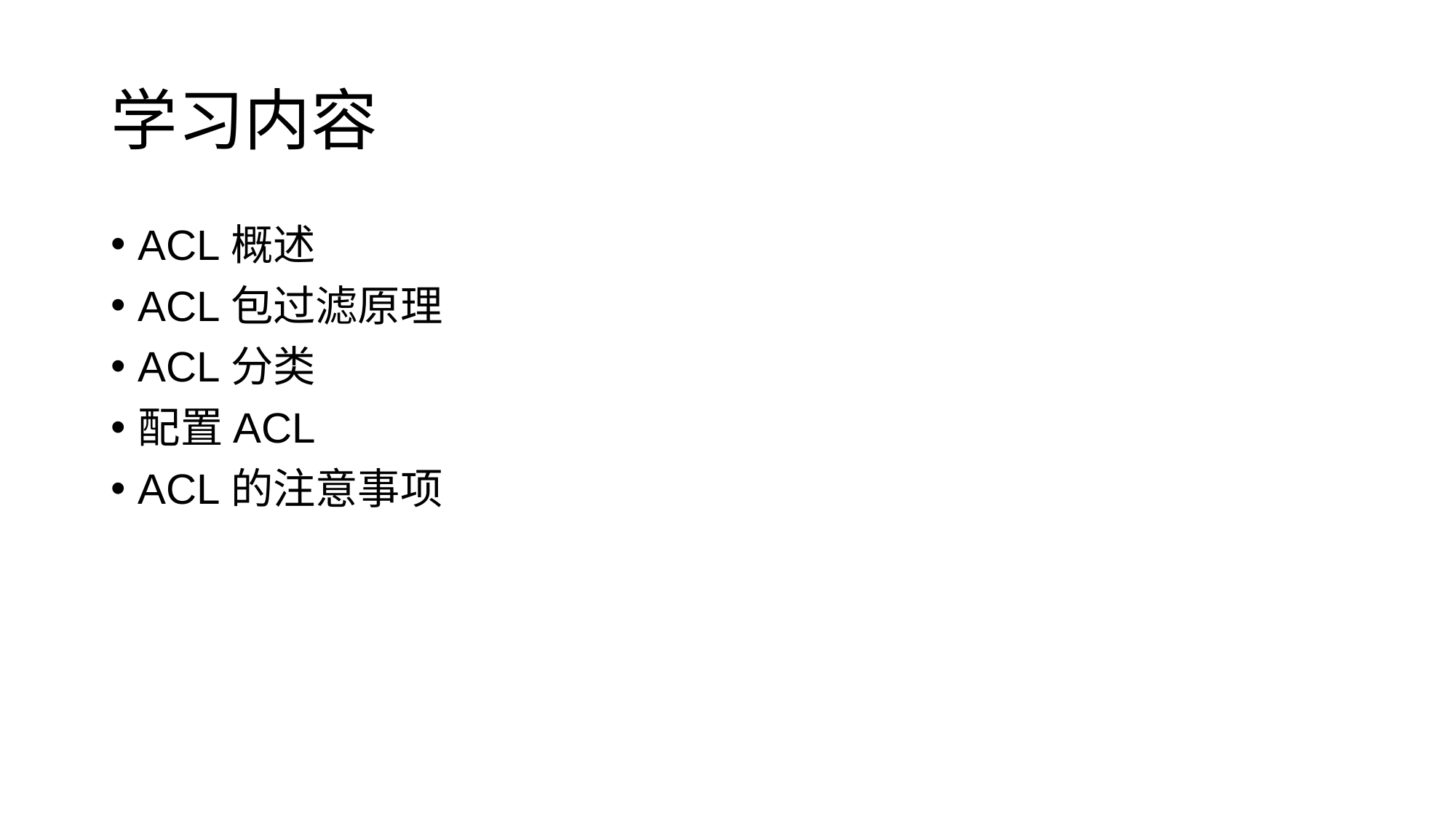

# 学习内容
ACL概述
ACL包过滤原理
ACL分类
配置ACL
ACL的注意事项